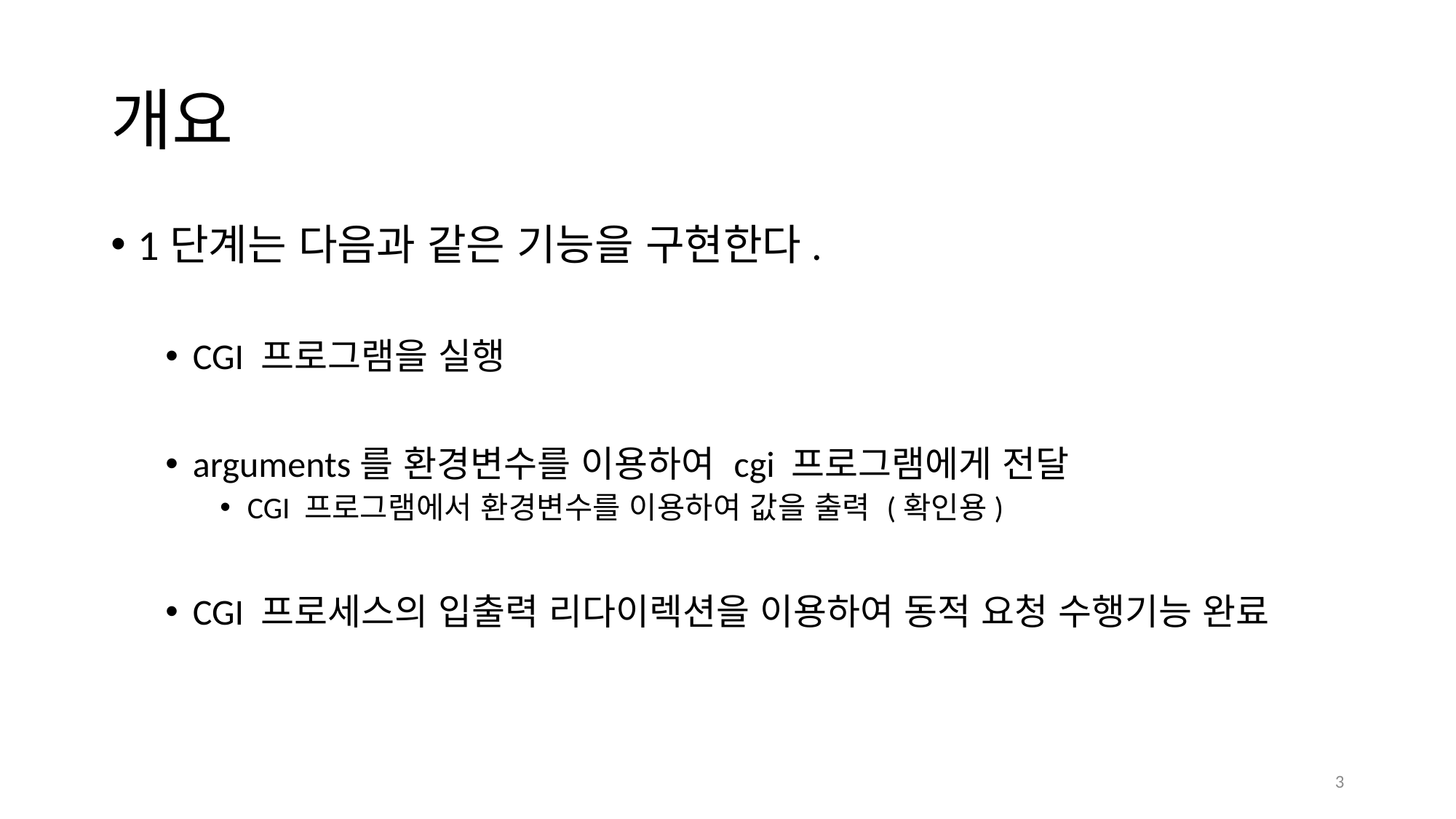

# 개요
1단계는 다음과 같은 기능을 구현한다.

CGI 프로그램을 실행

arguments를 환경변수를 이용하여 cgi 프로그램에게 전달
CGI 프로그램에서 환경변수를 이용하여 값을 출력 (확인용)

CGI 프로세스의 입출력 리다이렉션을 이용하여 동적 요청 수행기능 완료

3